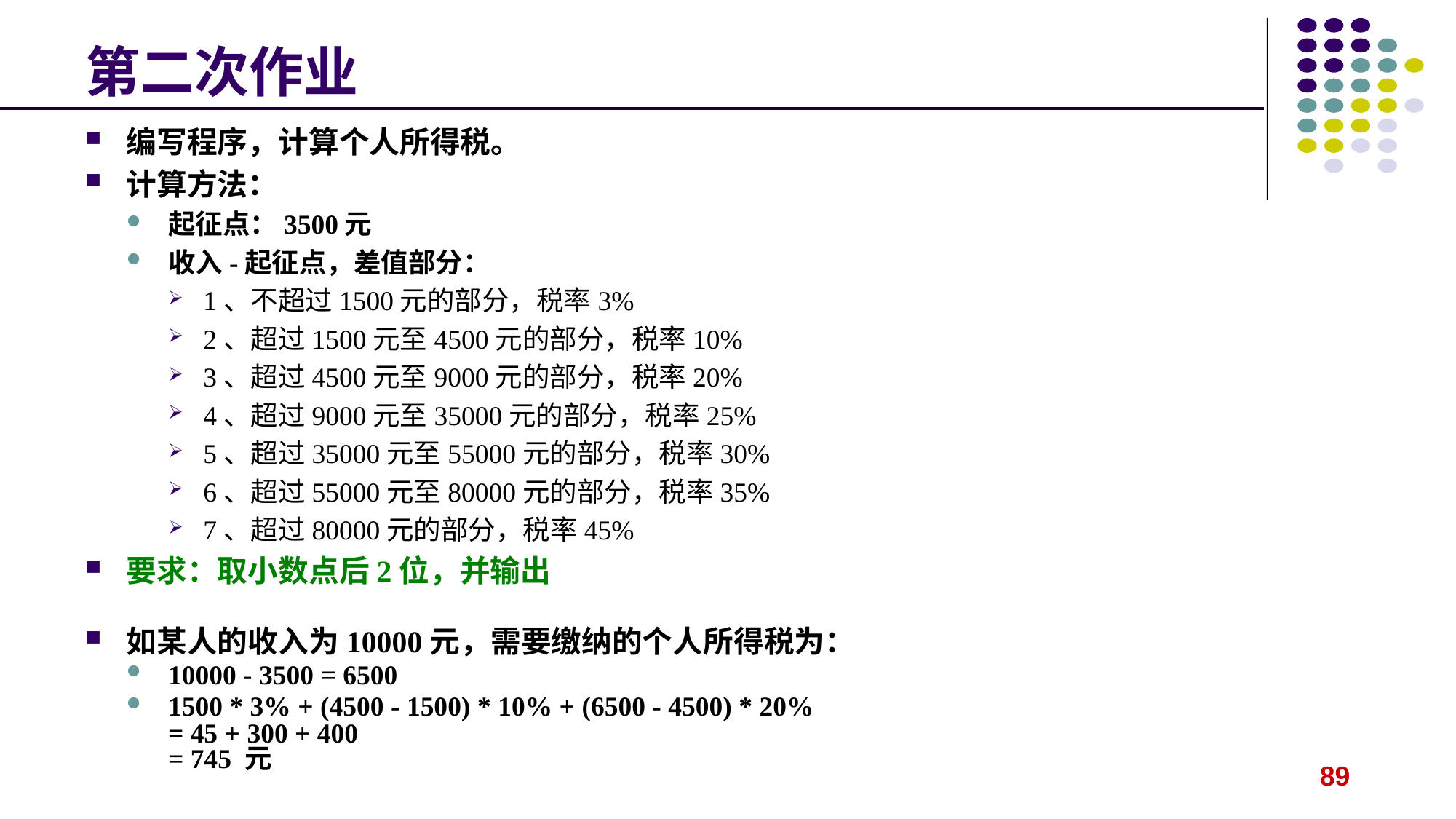

# 第二次作业
编写程序，计算个人所得税。
计算方法：
起征点：3500元
收入-起征点，差值部分：
1、不超过1500元的部分，税率3%
2、超过1500元至4500元的部分，税率10%
3、超过4500元至9000元的部分，税率20%
4、超过9000元至35000元的部分，税率25%
5、超过35000元至55000元的部分，税率30%
6、超过55000元至80000元的部分，税率35%
7、超过80000元的部分，税率45%
要求：取小数点后2位，并输出

如某人的收入为10000元，需要缴纳的个人所得税为：
10000 - 3500 = 6500
1500 * 3% + (4500 - 1500) * 10% + (6500 - 4500) * 20%
= 45 + 300 + 400
= 745 元